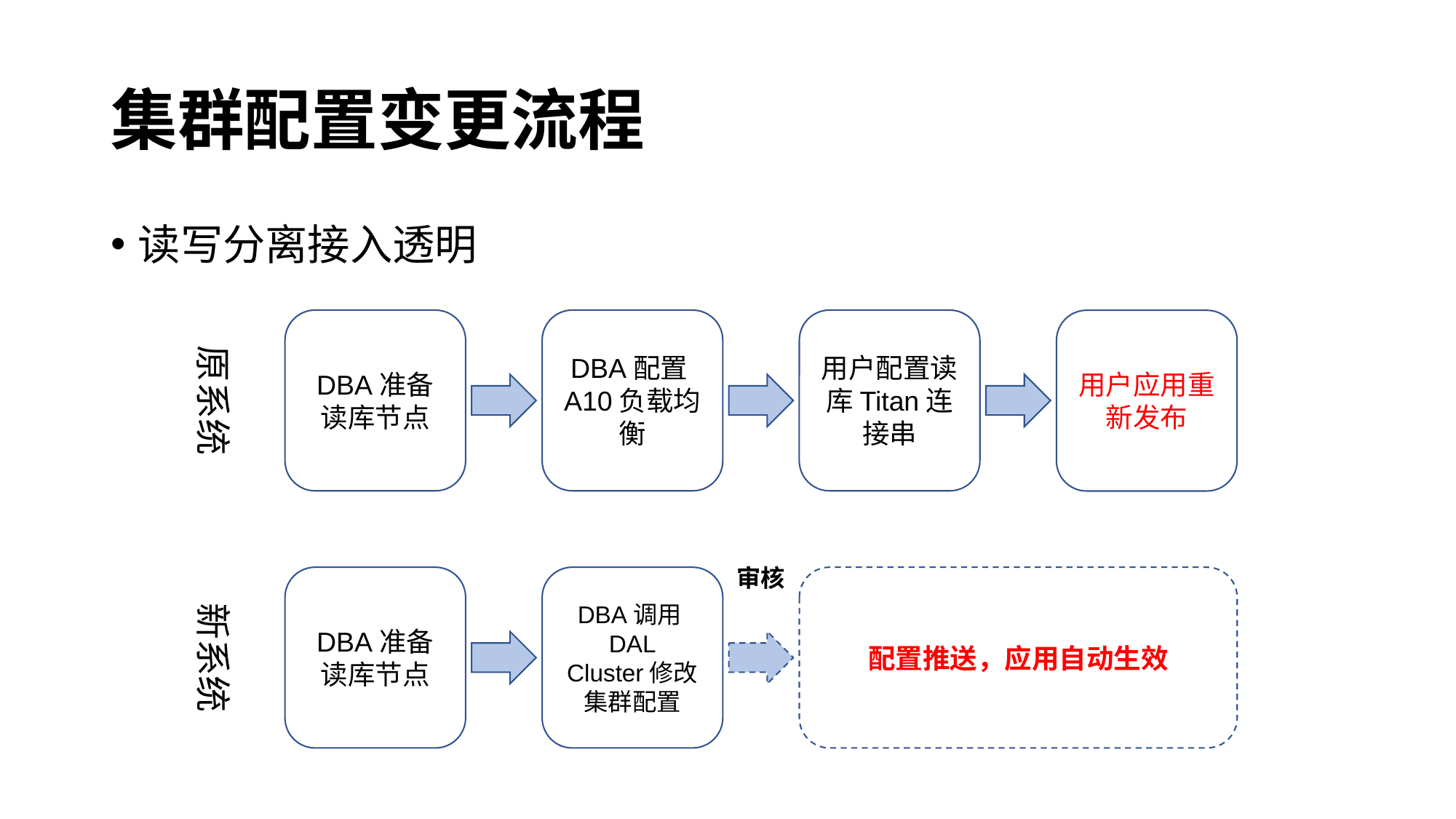

# 集群配置变更流程
读写分离接入透明
DBA准备读库节点
DBA配置A10负载均衡
用户配置读库Titan连接串
用户应用重新发布
原系统

审核
DBA准备读库节点
DBA调用DAL
Cluster修改集群配置
配置推送，应用自动生效
新系统